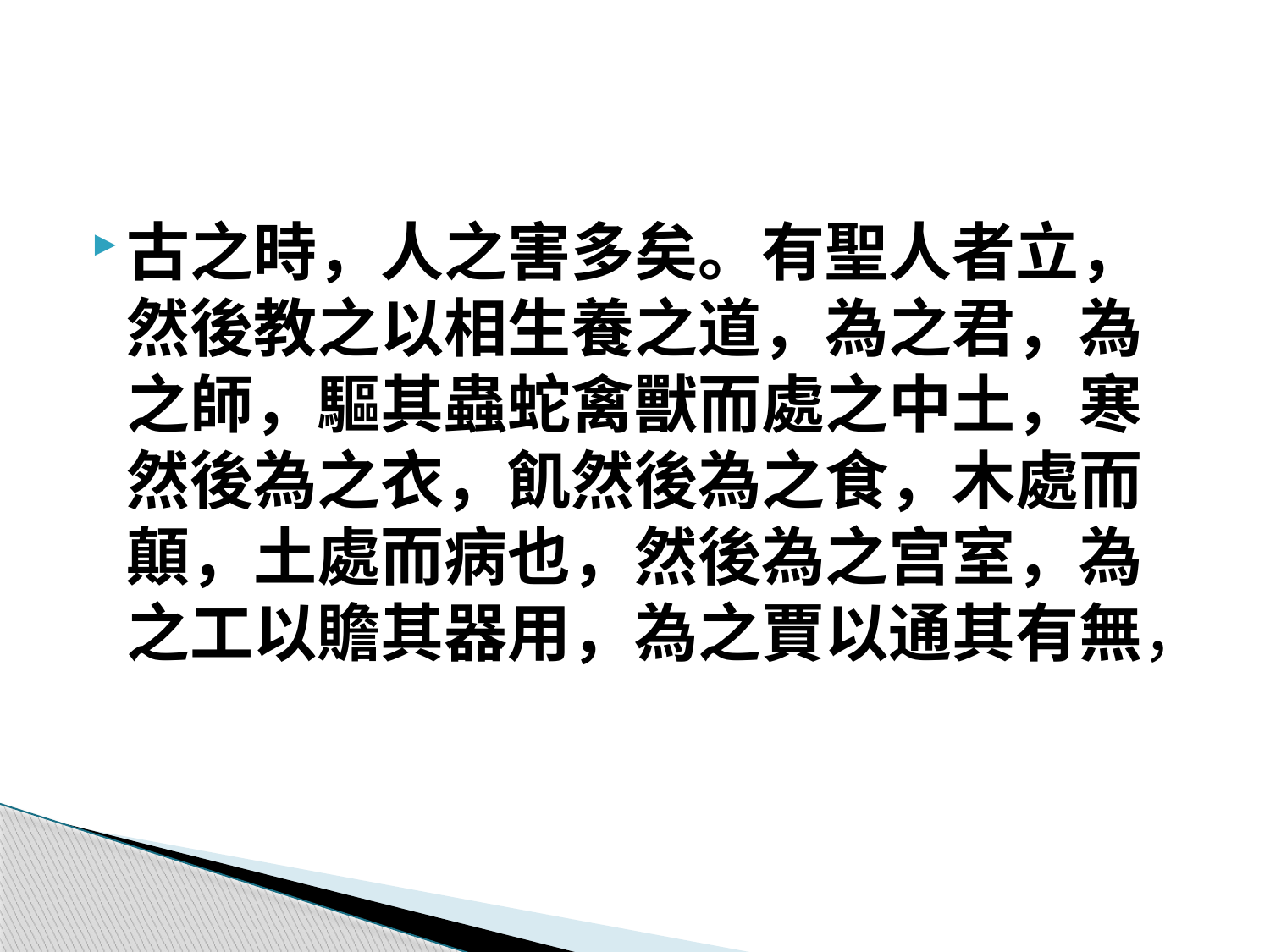

#
古之時，人之害多矣。有聖人者立，然後教之以相生養之道，為之君，為之師，驅其蟲蛇禽獸而處之中土，寒然後為之衣，飢然後為之食，木處而顛，土處而病也，然後為之宫室，為之工以贍其器用，為之賈以通其有無，